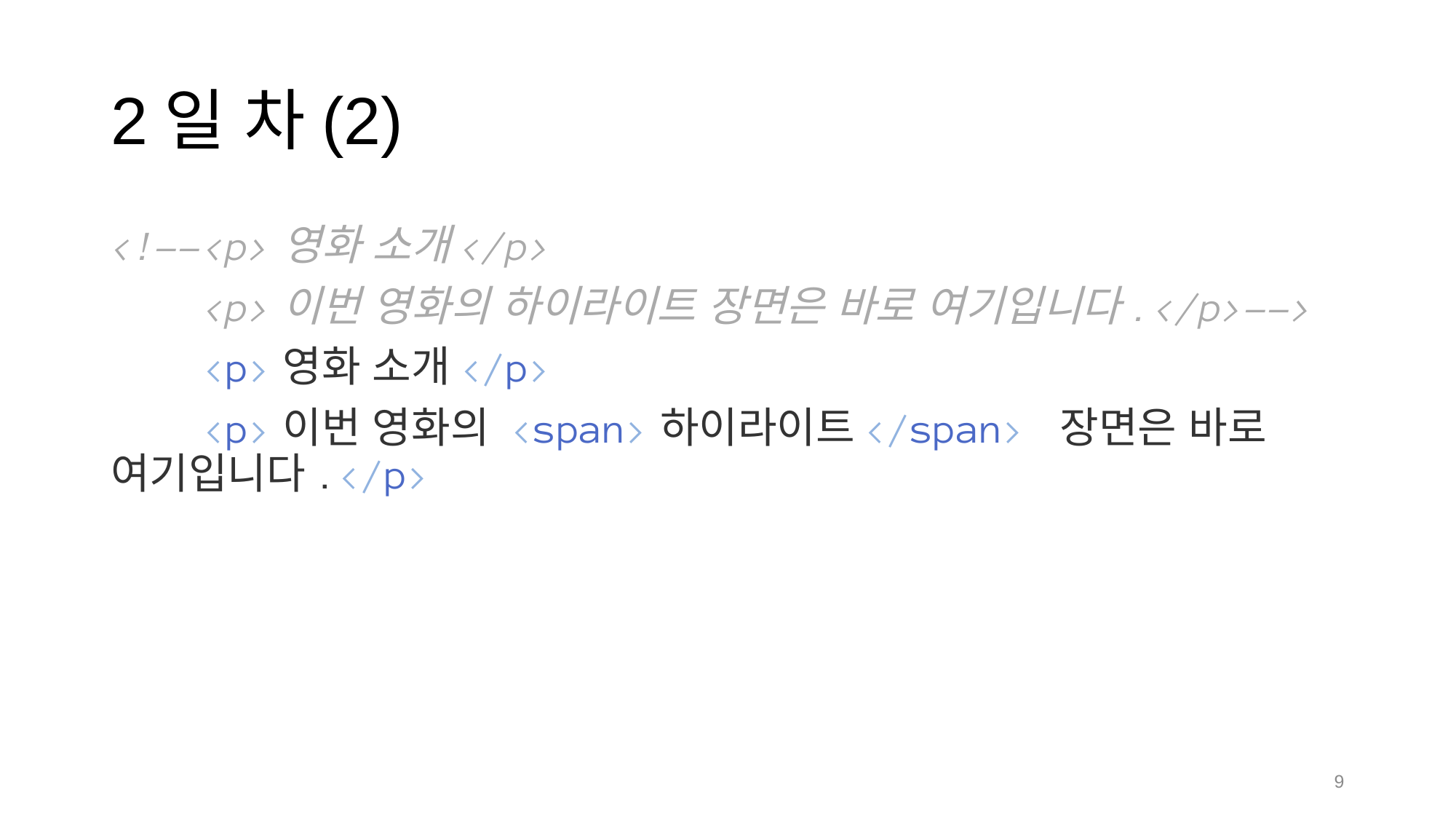

# 2일 차(2)
<!--<p>영화 소개</p>
    <p>이번 영화의 하이라이트 장면은 바로 여기입니다.</p>-->
    <p>영화 소개</p>
    <p>이번 영화의 <span>하이라이트</span> 장면은 바로 여기입니다.</p>

9